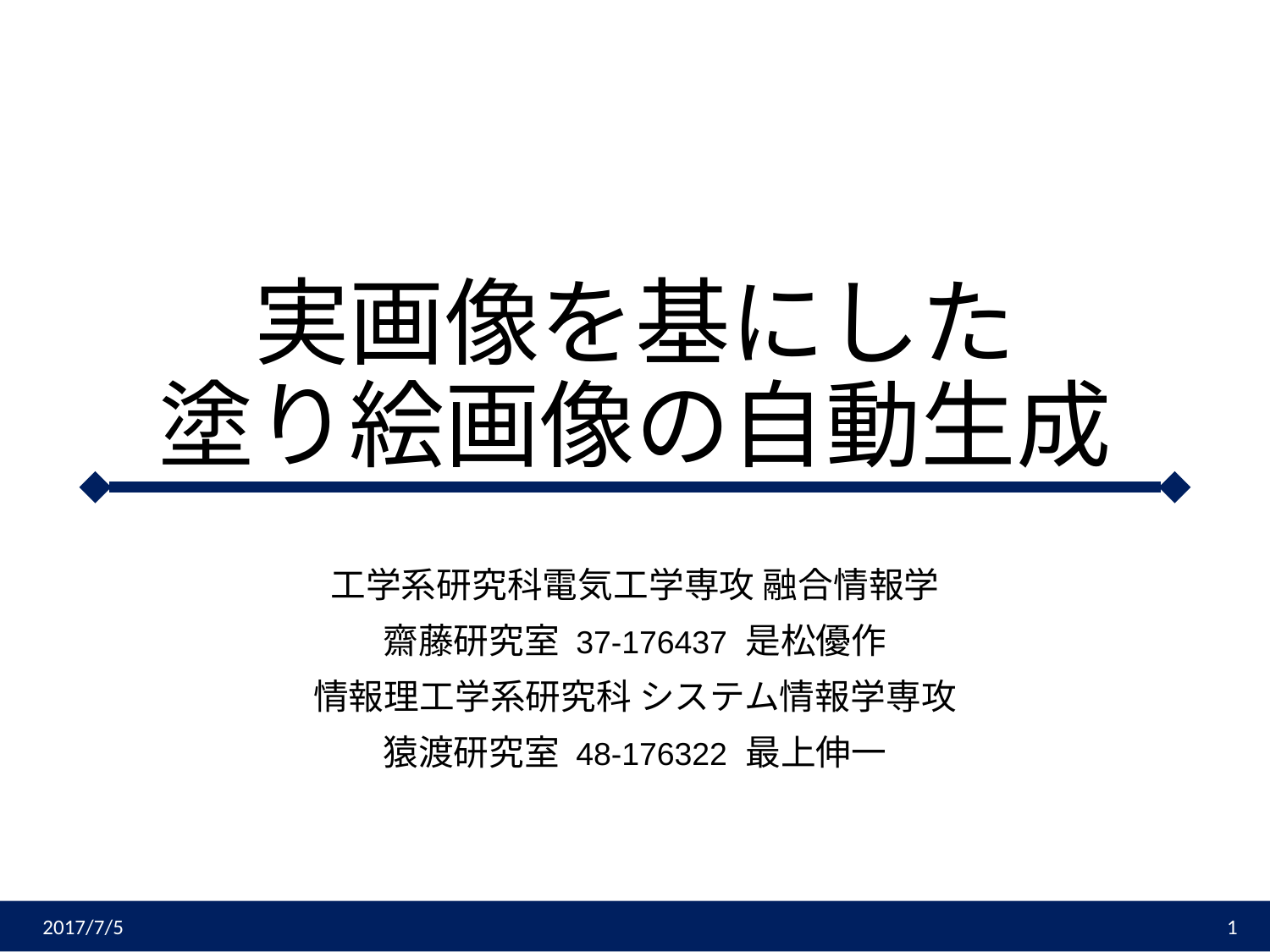

# 実画像を基にした 塗り絵画像の自動生成
工学系研究科電気工学専攻 融合情報学
齋藤研究室 37-176437 是松優作
情報理工学系研究科 システム情報学専攻
猿渡研究室 48-176322 最上伸一

2017/7/5
1